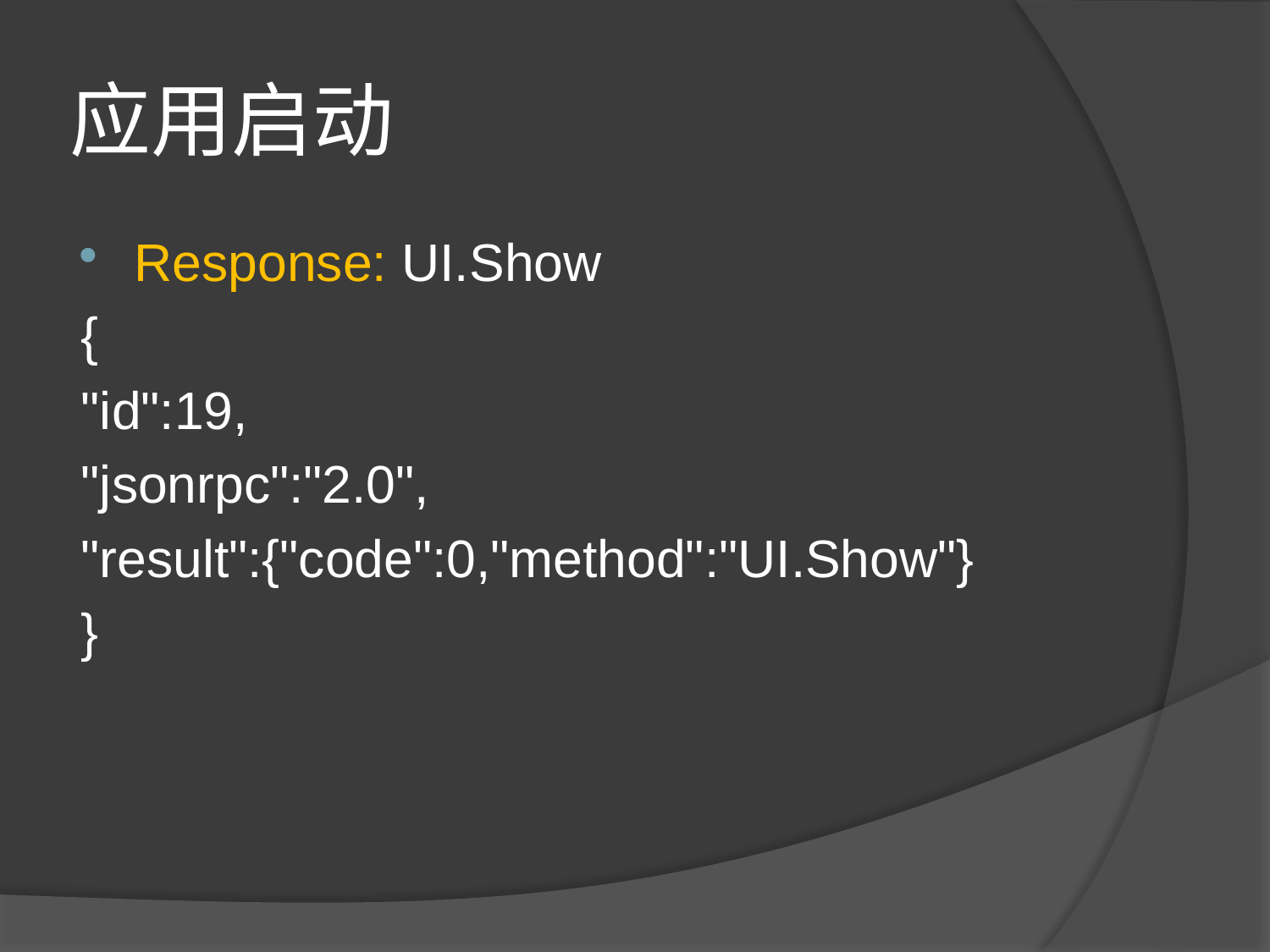

# 应用启动
Response: UI.Show
{
"id":19,
"jsonrpc":"2.0",
"result":{"code":0,"method":"UI.Show"}
}